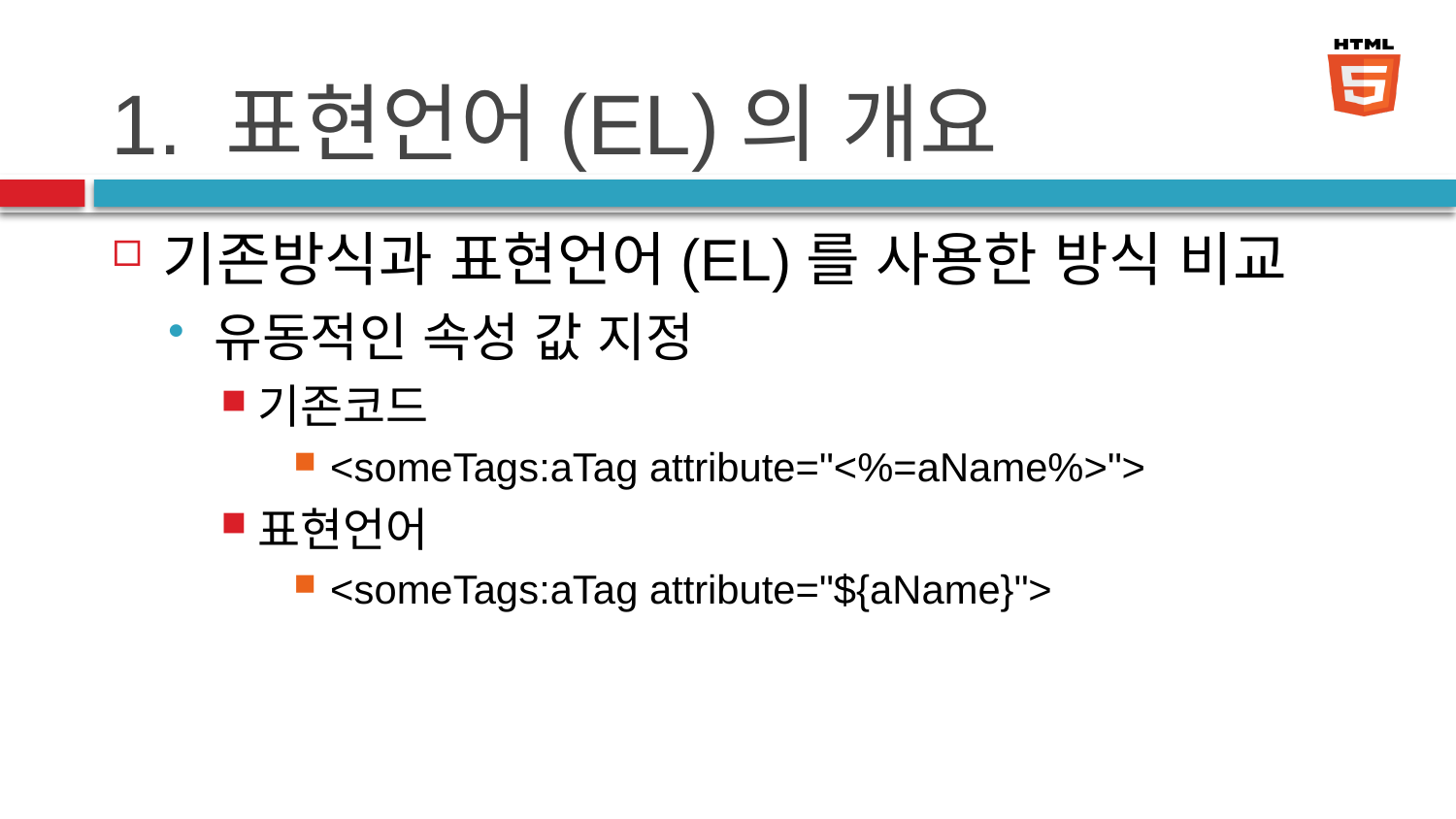

# 1. 표현언어(EL)의 개요
기존방식과 표현언어(EL)를 사용한 방식 비교
유동적인 속성 값 지정
기존코드
<someTags:aTag attribute="<%=aName%>">
표현언어
<someTags:aTag attribute="${aName}">